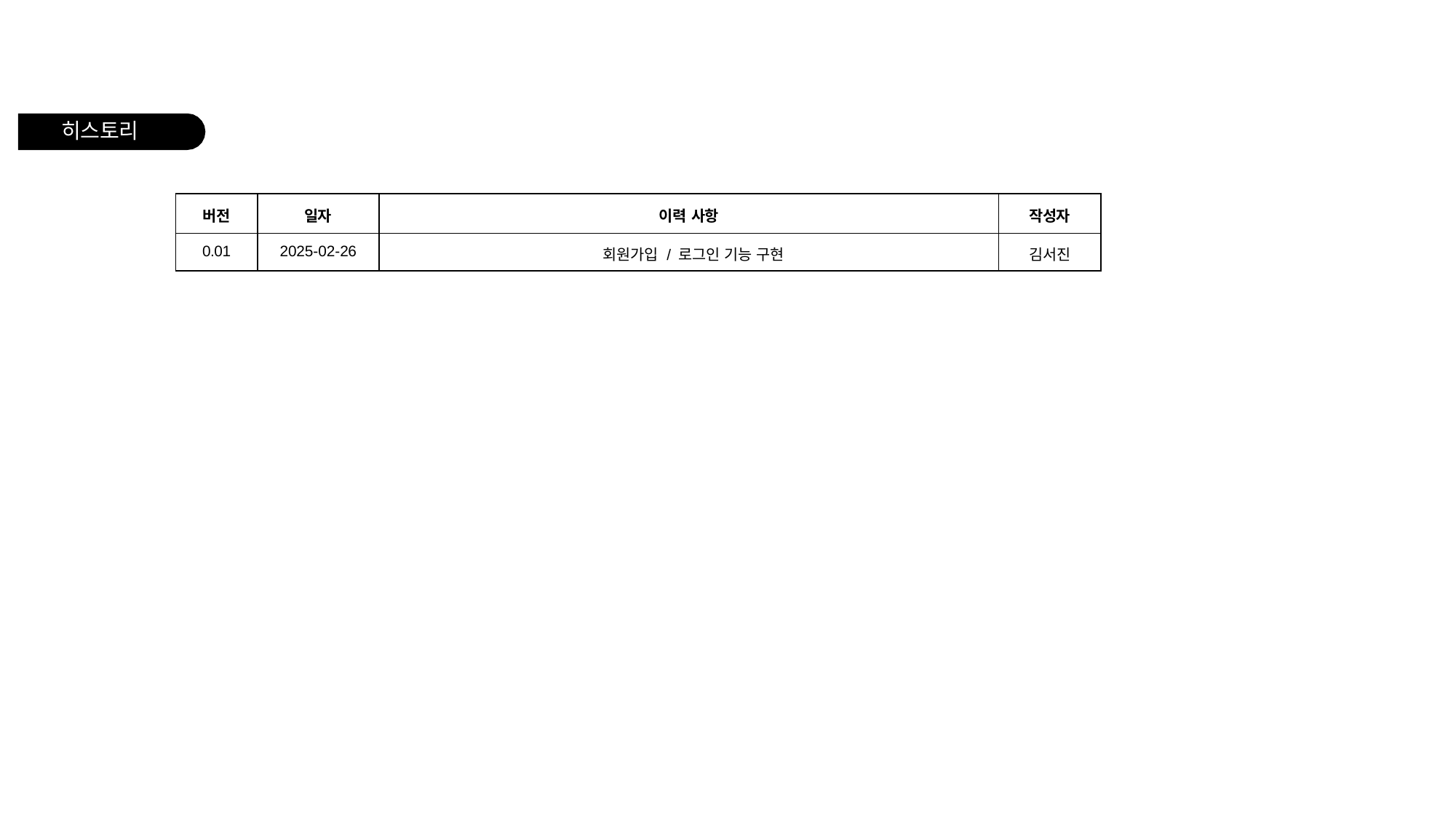

히스토리
| 버전 | 일자 | 이력 사항 | 작성자 |
| --- | --- | --- | --- |
| 0.01 | 2025-02-26 | 회원가입 / 로그인 기능 구현 | 김서진 |